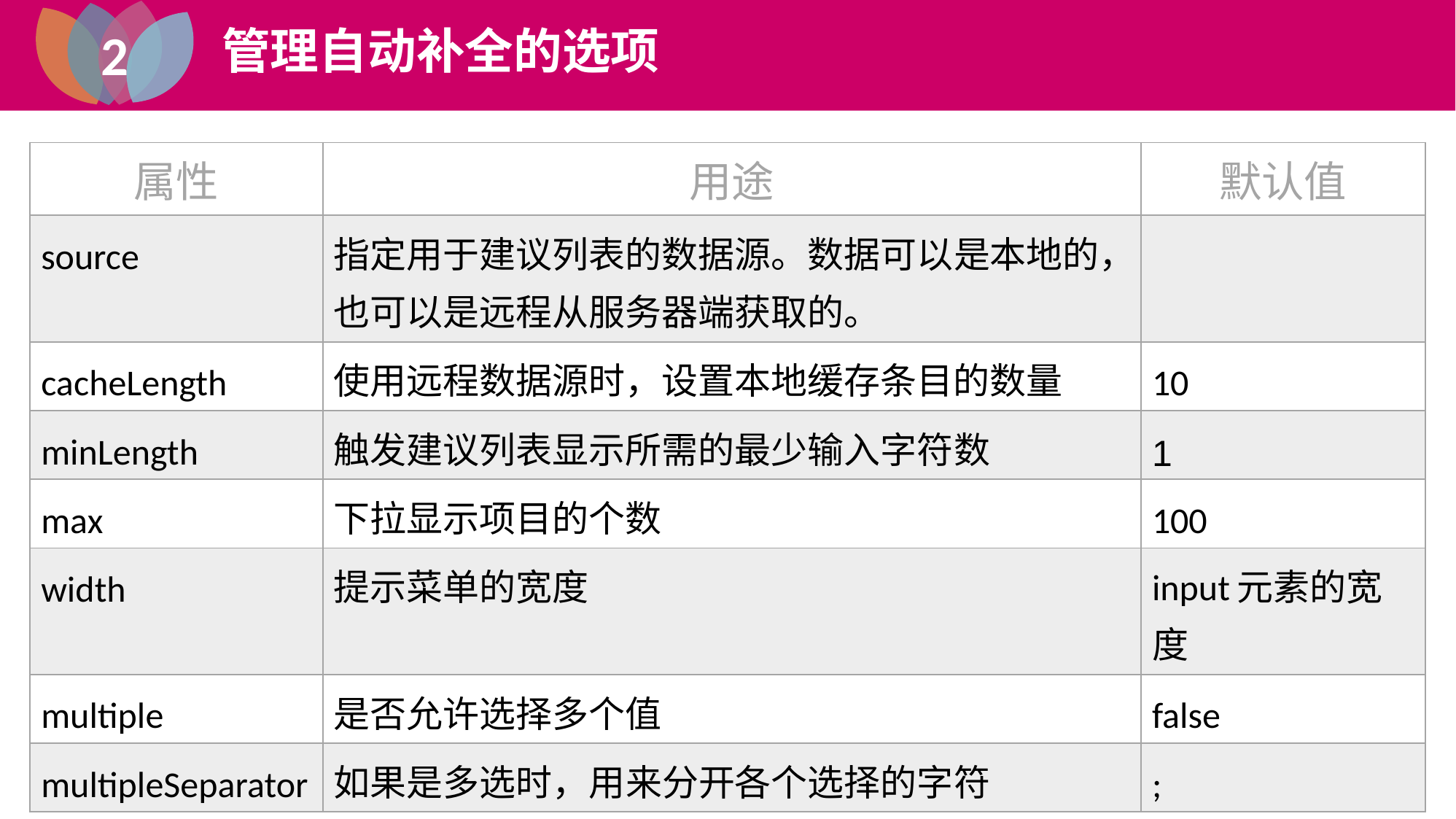

2
管理自动补全的选项
1
jQuery UI
| 属性 | 用途 | 默认值 |
| --- | --- | --- |
| source | 指定用于建议列表的数据源。数据可以是本地的，也可以是远程从服务器端获取的。 |  |
| cacheLength | 使用远程数据源时，设置本地缓存条目的数量 | 10 |
| minLength | 触发建议列表显示所需的最少输入字符数 | 1 |
| max | 下拉显示项目的个数 | 100 |
| width | 提示菜单的宽度 | input元素的宽度 |
| multiple | 是否允许选择多个值 | false |
| multipleSeparator | 如果是多选时，用来分开各个选择的字符 | ; |